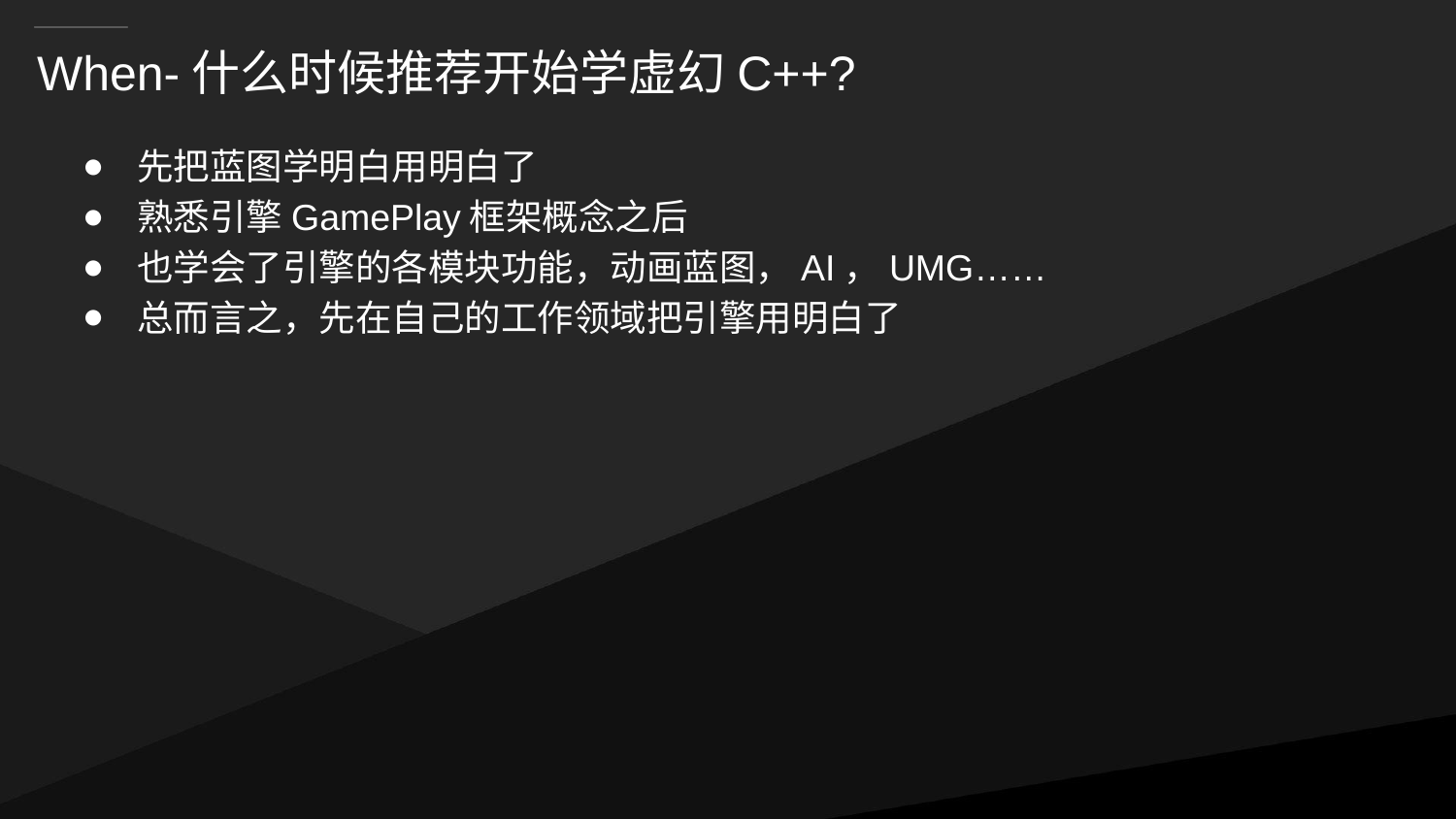

# When-什么时候推荐开始学虚幻C++?
先把蓝图学明白用明白了
熟悉引擎GamePlay框架概念之后
也学会了引擎的各模块功能，动画蓝图，AI，UMG……
总而言之，先在自己的工作领域把引擎用明白了